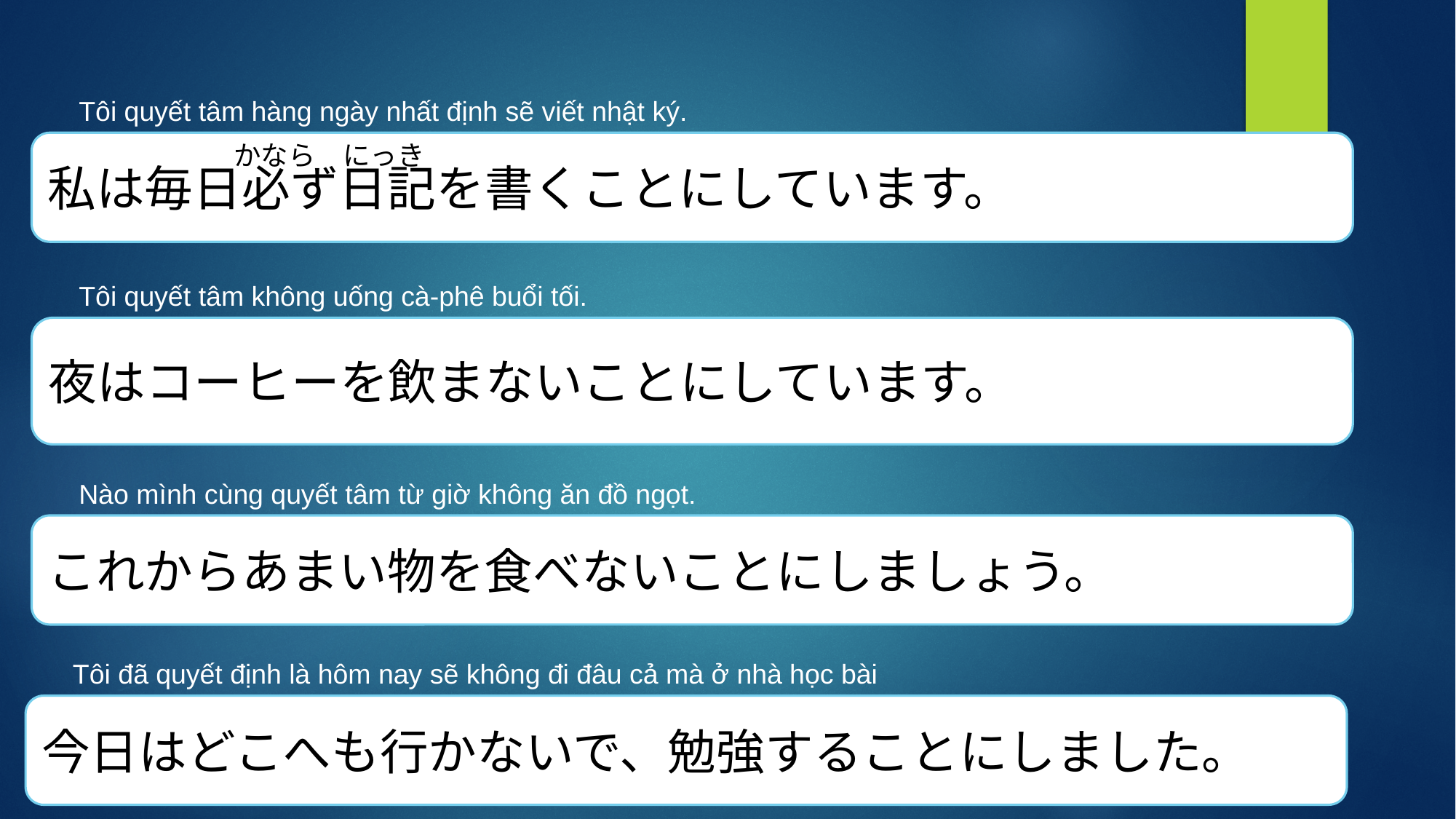

Tôi quyết tâm hàng ngày nhất định sẽ viết nhật ký.
かなら　にっき
私は毎日必ず日記を書くことにしています。
Tôi quyết tâm không uống cà-phê buổi tối.
夜はコーヒーを飲まないことにしています。
Nào mình cùng quyết tâm từ giờ không ăn đồ ngọt.
これからあまい物を食べないことにしましょう。
Tôi đã quyết định là hôm nay sẽ không đi đâu cả mà ở nhà học bài
今日はどこへも行かないで、勉強することにしました。